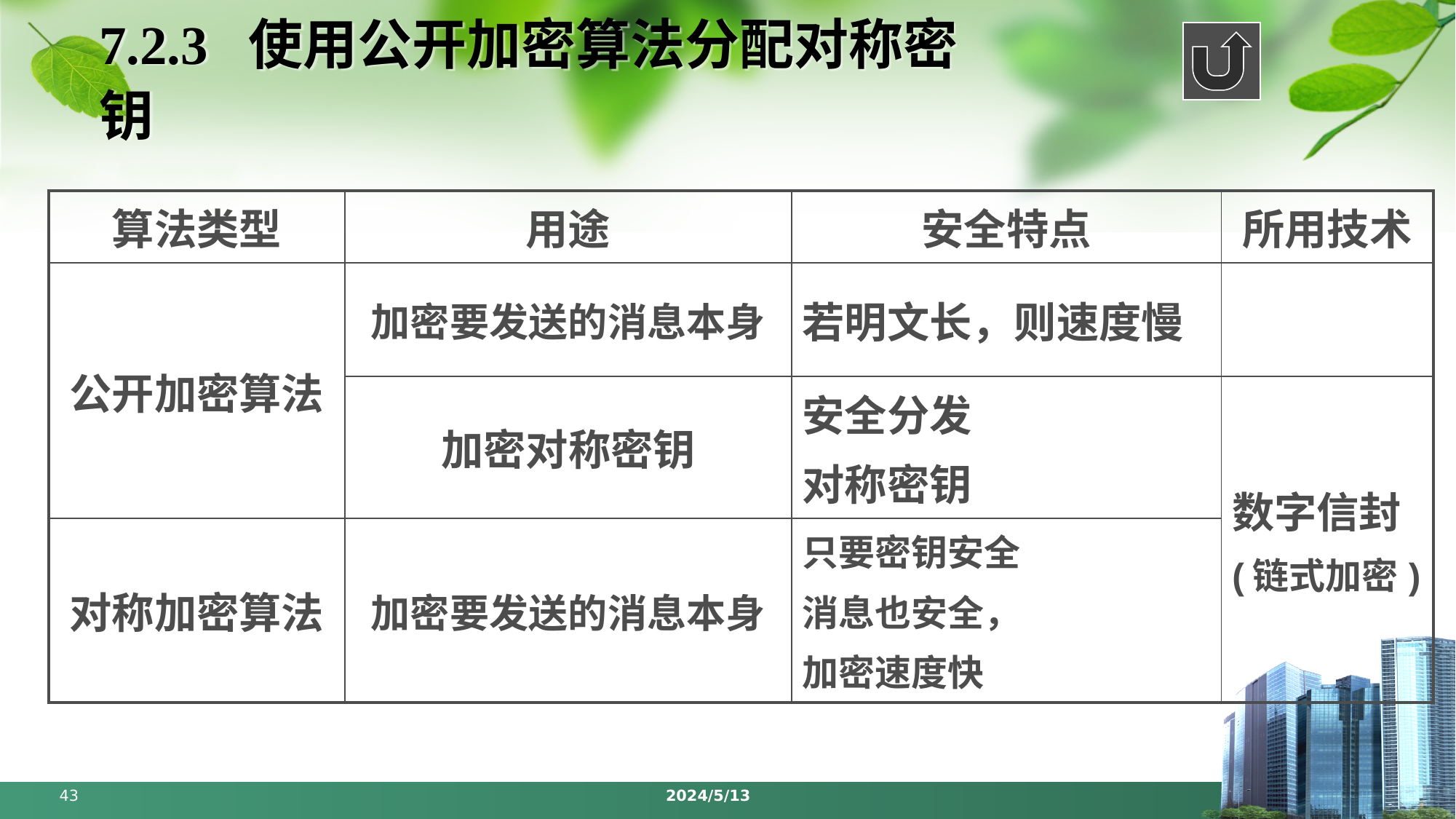

# 7.2.3  使用公开加密算法分配对称密钥

| 算法类型 | 用途 | 安全特点 | 所用技术 |
| --- | --- | --- | --- |
| 公开加密算法 | 加密要发送的消息本身 | 若明文长，则速度慢 |  |
|  | 加密对称密钥 | 安全分发 对称密钥 | 数字信封 (链式加密) |
| 对称加密算法 | 加密要发送的消息本身 | 只要密钥安全 消息也安全， 加密速度快 |  |

43
2024/5/13